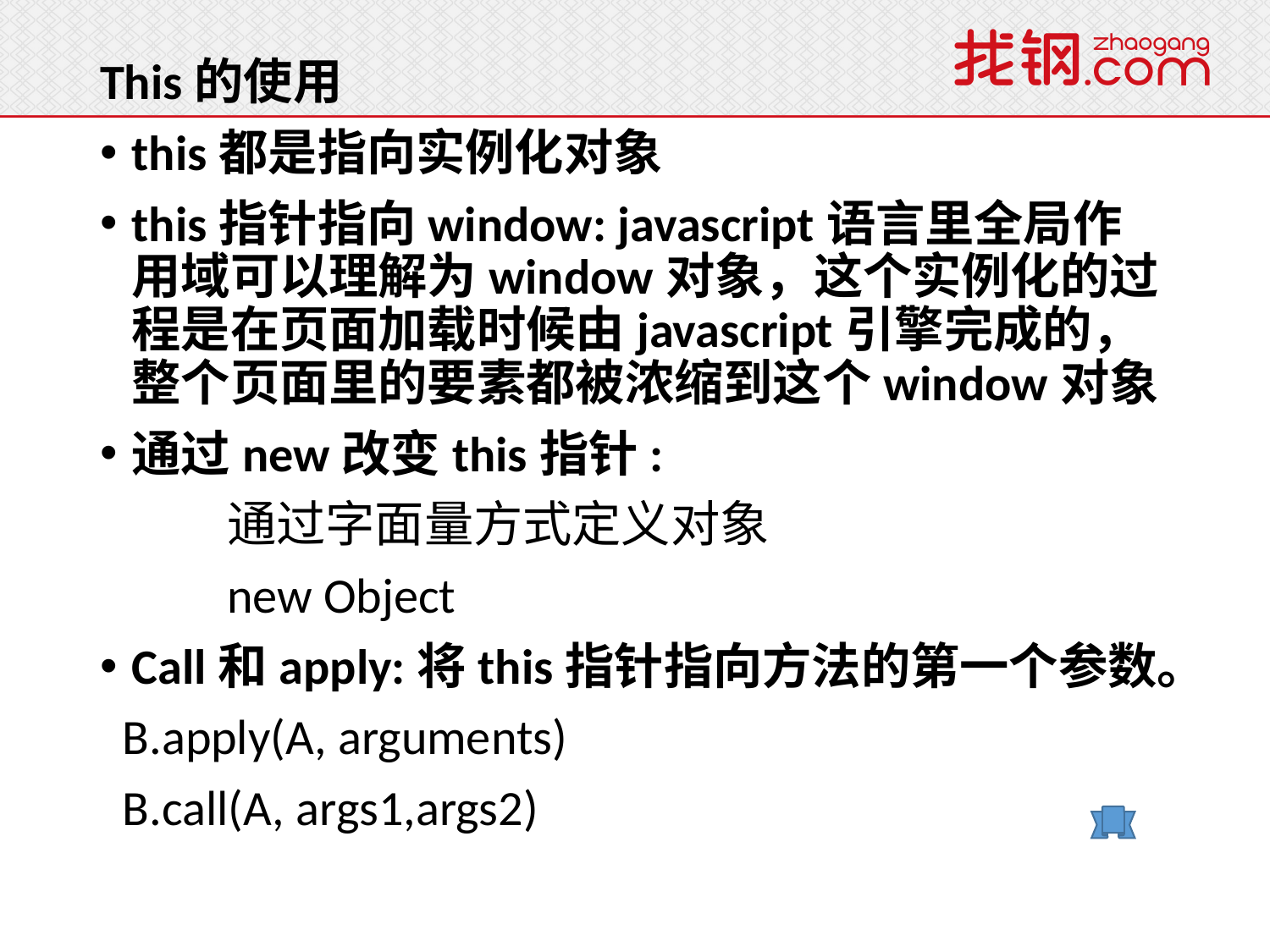

# This的使用
this都是指向实例化对象
this指针指向window: javascript语言里全局作用域可以理解为window对象，这个实例化的过程是在页面加载时候由javascript引擎完成的，整个页面里的要素都被浓缩到这个window对象
通过new改变this指针:
	通过字面量方式定义对象
	new Object
Call和apply:将this指针指向方法的第一个参数。
  B.apply(A, arguments)
  B.call(A, args1,args2)